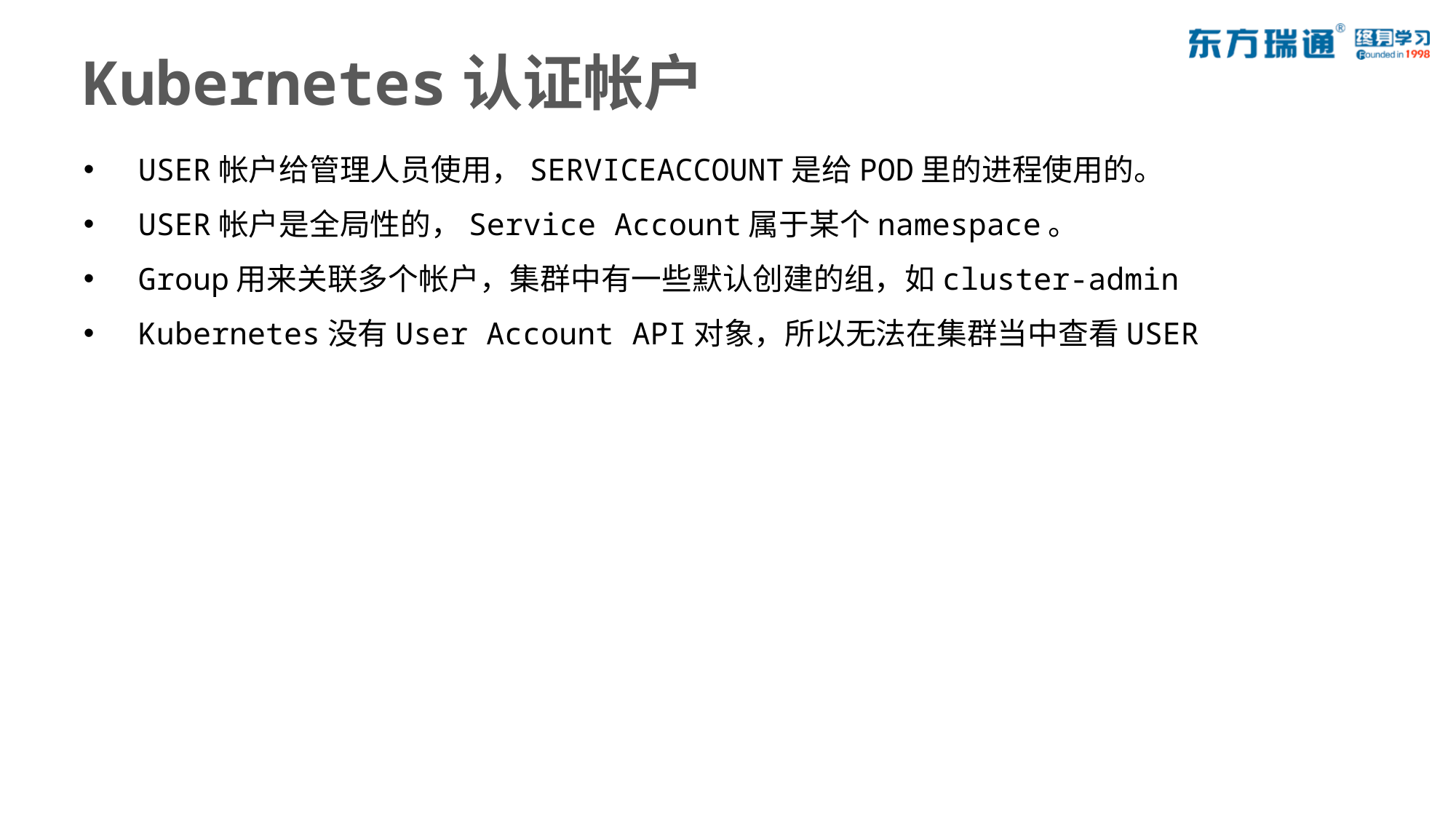

# Kubernetes认证帐户
USER帐户给管理人员使用，SERVICEACCOUNT是给POD里的进程使用的。
USER帐户是全局性的，Service Account属于某个namespace。
Group用来关联多个帐户，集群中有一些默认创建的组，如cluster-admin
Kubernetes没有User Account API对象，所以无法在集群当中查看USER